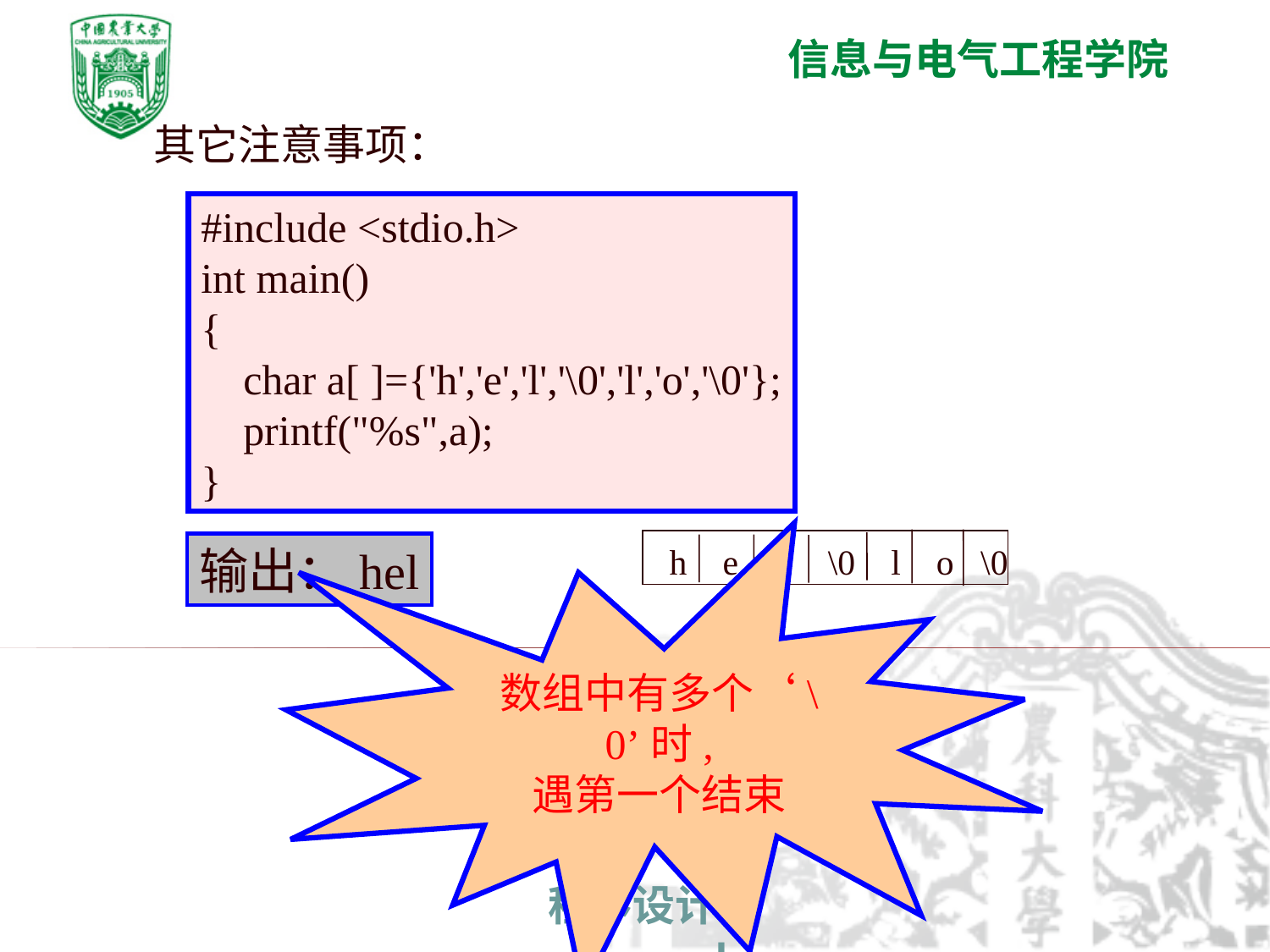

其它注意事项：
#include <stdio.h>
int main()
{
    char a[ ]={'h','e','l','\0','l','o','\0'};
    printf("%s",a);
}

h    e     l    \0    l    o   \0

输出：hel
数组中有多个‘\0’时,
遇第一个结束